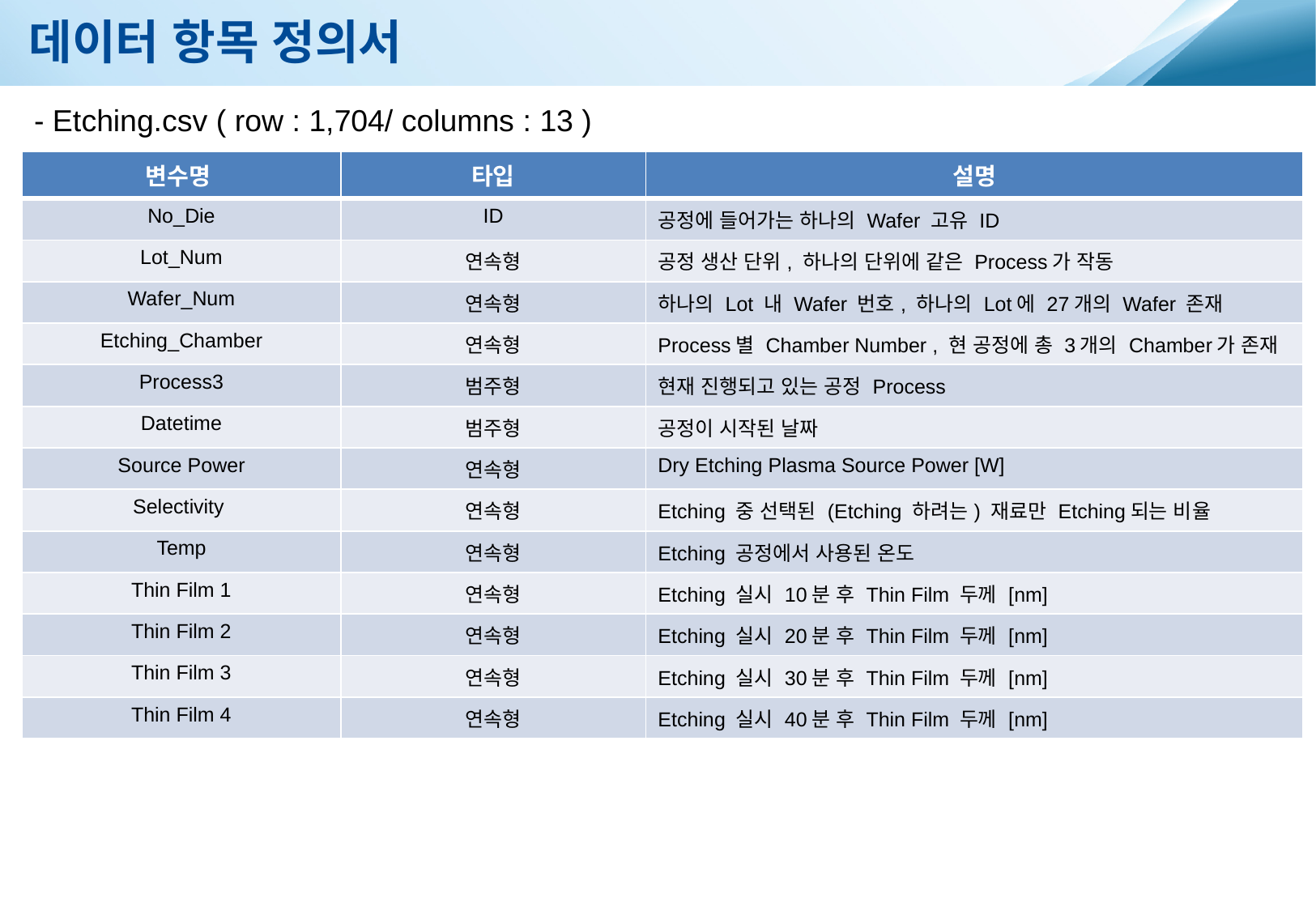

데이터 항목 정의서
- Etching.csv ( row : 1,704/ columns : 13 )
| 변수명 | 타입 | 설명 |
| --- | --- | --- |
| No\_Die | ID | 공정에 들어가는 하나의 Wafer 고유 ID |
| Lot\_Num | 연속형 | 공정 생산 단위, 하나의 단위에 같은 Process가 작동 |
| Wafer\_Num | 연속형 | 하나의 Lot 내 Wafer 번호, 하나의 Lot에 27개의 Wafer 존재 |
| Etching\_Chamber | 연속형 | Process별 Chamber Number , 현 공정에 총 3개의 Chamber가 존재 |
| Process3 | 범주형 | 현재 진행되고 있는 공정 Process |
| Datetime | 범주형 | 공정이 시작된 날짜 |
| Source Power | 연속형 | Dry Etching Plasma Source Power [W] |
| Selectivity | 연속형 | Etching 중 선택된 (Etching 하려는) 재료만 Etching되는 비율 |
| Temp | 연속형 | Etching 공정에서 사용된 온도 |
| Thin Film 1 | 연속형 | Etching 실시 10분 후 Thin Film 두께 [nm] |
| Thin Film 2 | 연속형 | Etching 실시 20분 후 Thin Film 두께 [nm] |
| Thin Film 3 | 연속형 | Etching 실시 30분 후 Thin Film 두께 [nm] |
| Thin Film 4 | 연속형 | Etching 실시 40분 후 Thin Film 두께 [nm] |